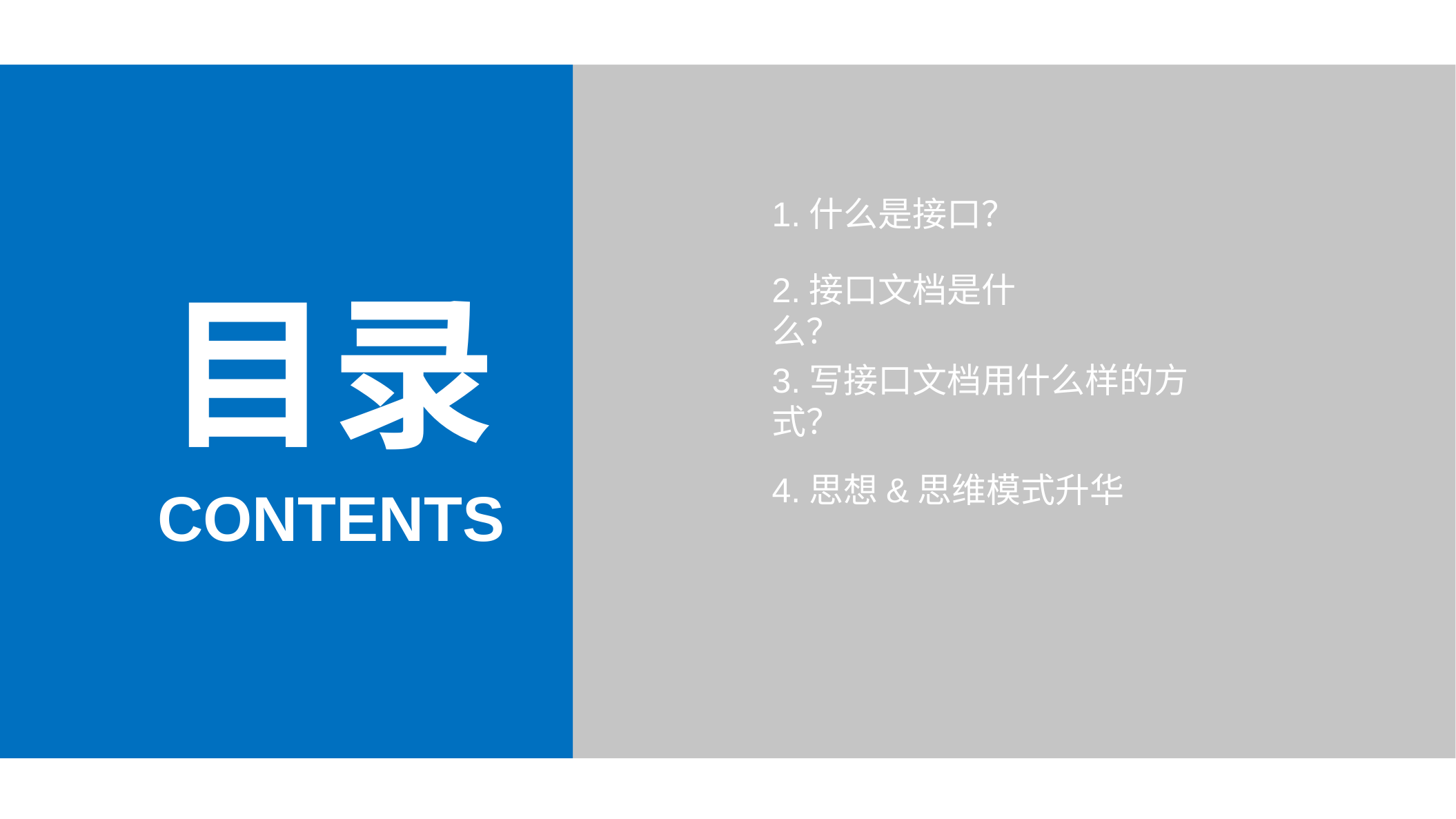

1.什么是接口？

目录
2.接口文档是什么？

3.写接口文档用什么样的方式？

4.思想&思维模式升华

CONTENTS